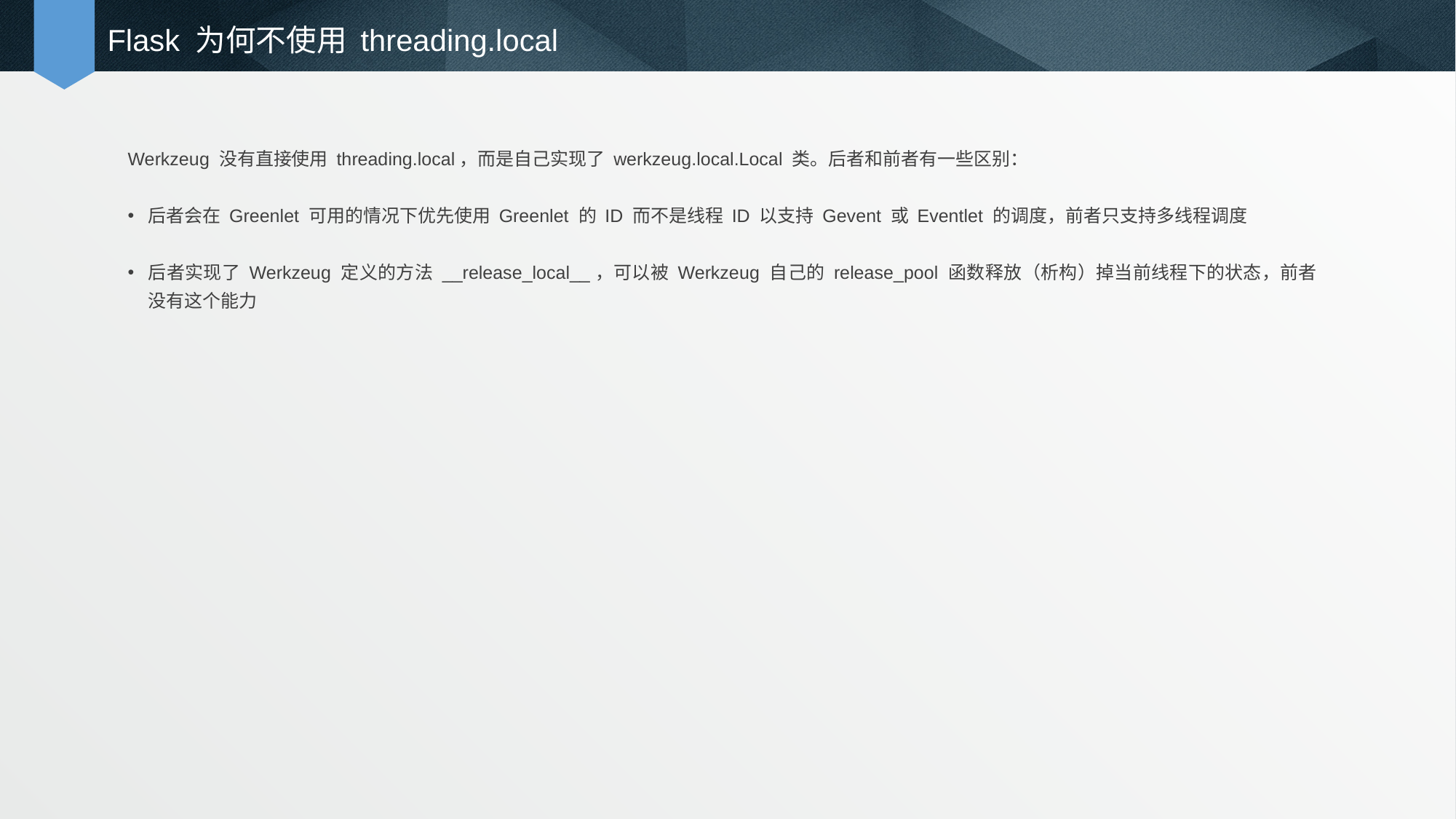

# Flask 为何不使用 threading.local
Werkzeug 没有直接使用 threading.local，而是自己实现了 werkzeug.local.Local 类。后者和前者有一些区别：

后者会在 Greenlet 可用的情况下优先使用 Greenlet 的 ID 而不是线程 ID 以支持 Gevent 或 Eventlet 的调度，前者只支持多线程调度

后者实现了 Werkzeug 定义的方法 __release_local__，可以被 Werkzeug 自己的 release_pool 函数释放（析构）掉当前线程下的状态，前者没有这个能力